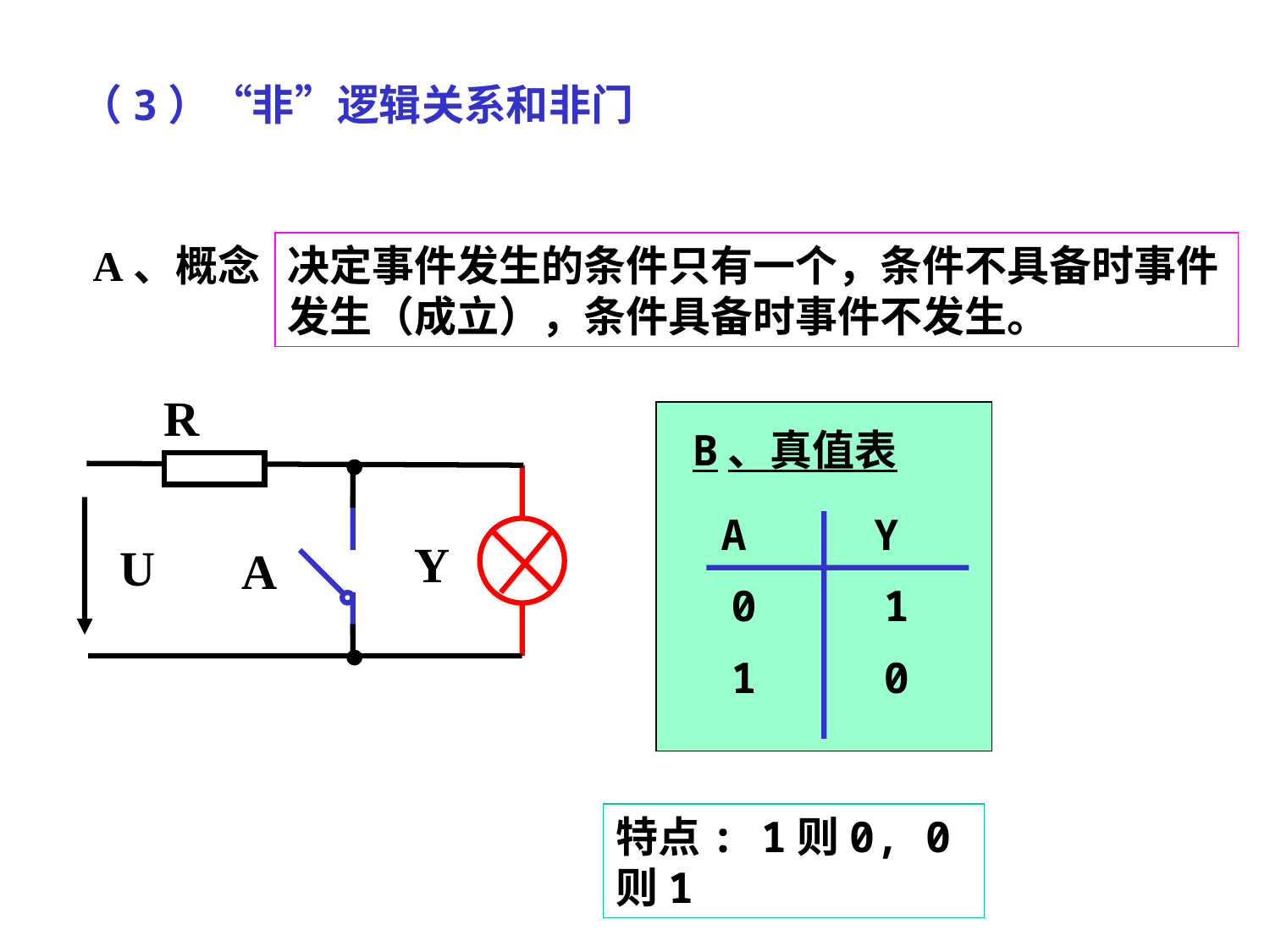

（3）“非”逻辑关系和非门
A、概念
决定事件发生的条件只有一个，条件不具备时事件发生（成立），条件具备时事件不发生。

R

Y
U
A

B、真值表
A     Y

0     1
1     0
特点: 1则0, 0则1